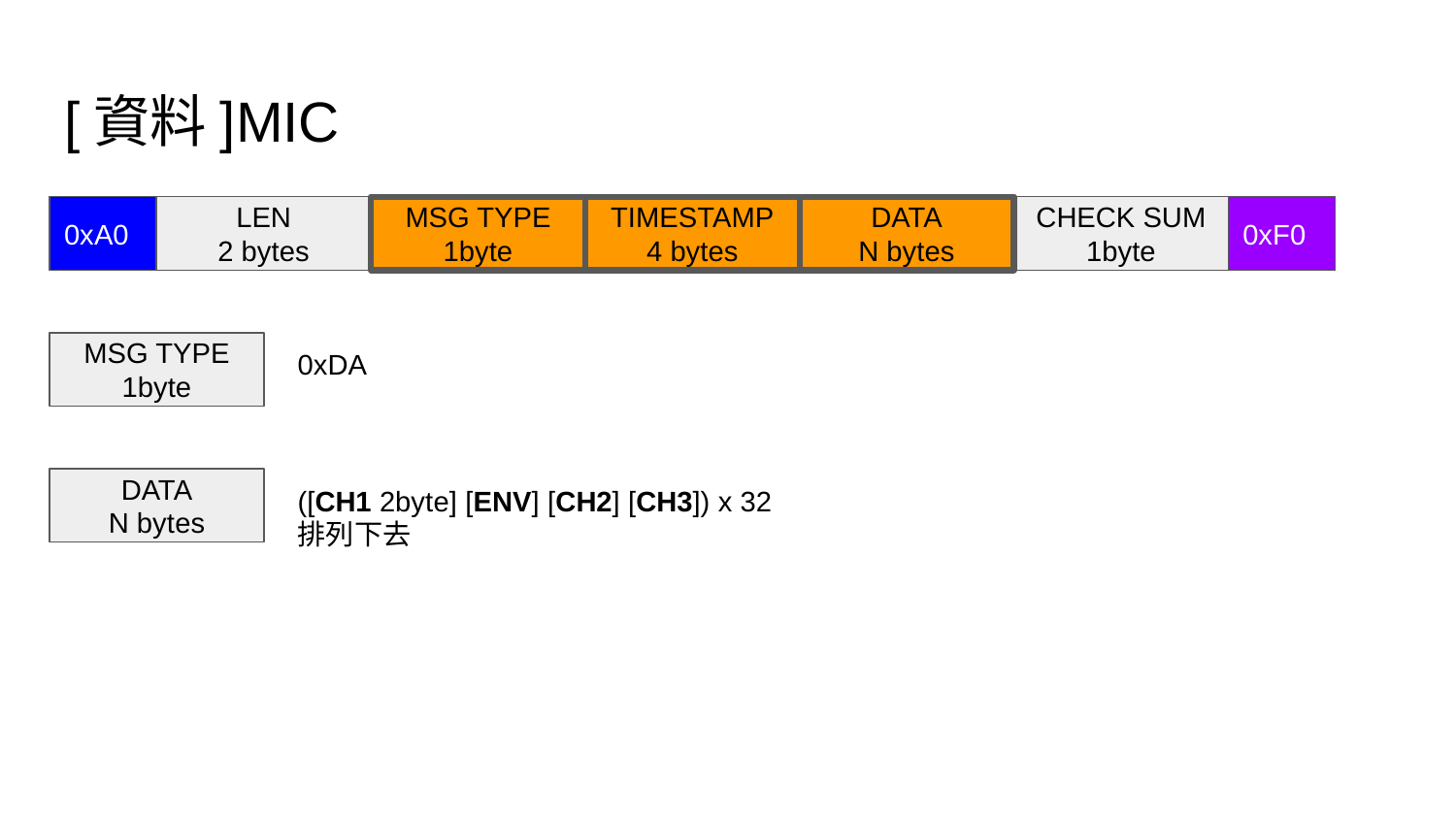

# [資料]MIC
0xA0
LEN
2 bytes
MSG TYPE
1byte
TIMESTAMP
4 bytes
DATA
N bytes
CHECK SUM
1byte
0xF0
MSG TYPE
1byte
0xDA
DATA
N bytes
([CH1 2byte] [ENV] [CH2] [CH3]) x 32
排列下去